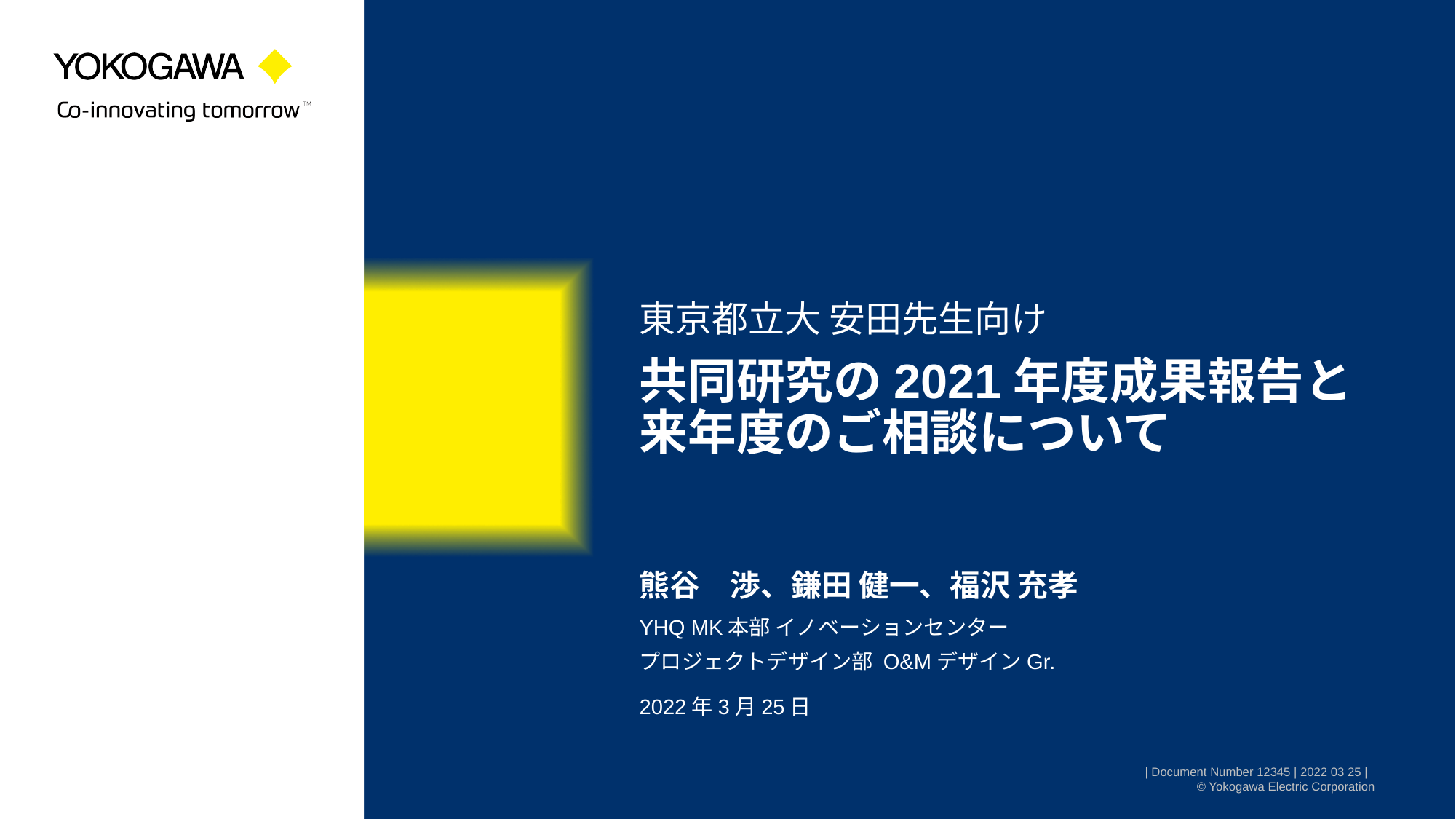

東京都立大 安田先生向け
# 共同研究の2021年度成果報告と 来年度のご相談について
熊谷　渉、鎌田 健一、福沢 充孝
YHQ MK本部 イノベーションセンター
プロジェクトデザイン部 O&MデザインGr.
2022年3月25日